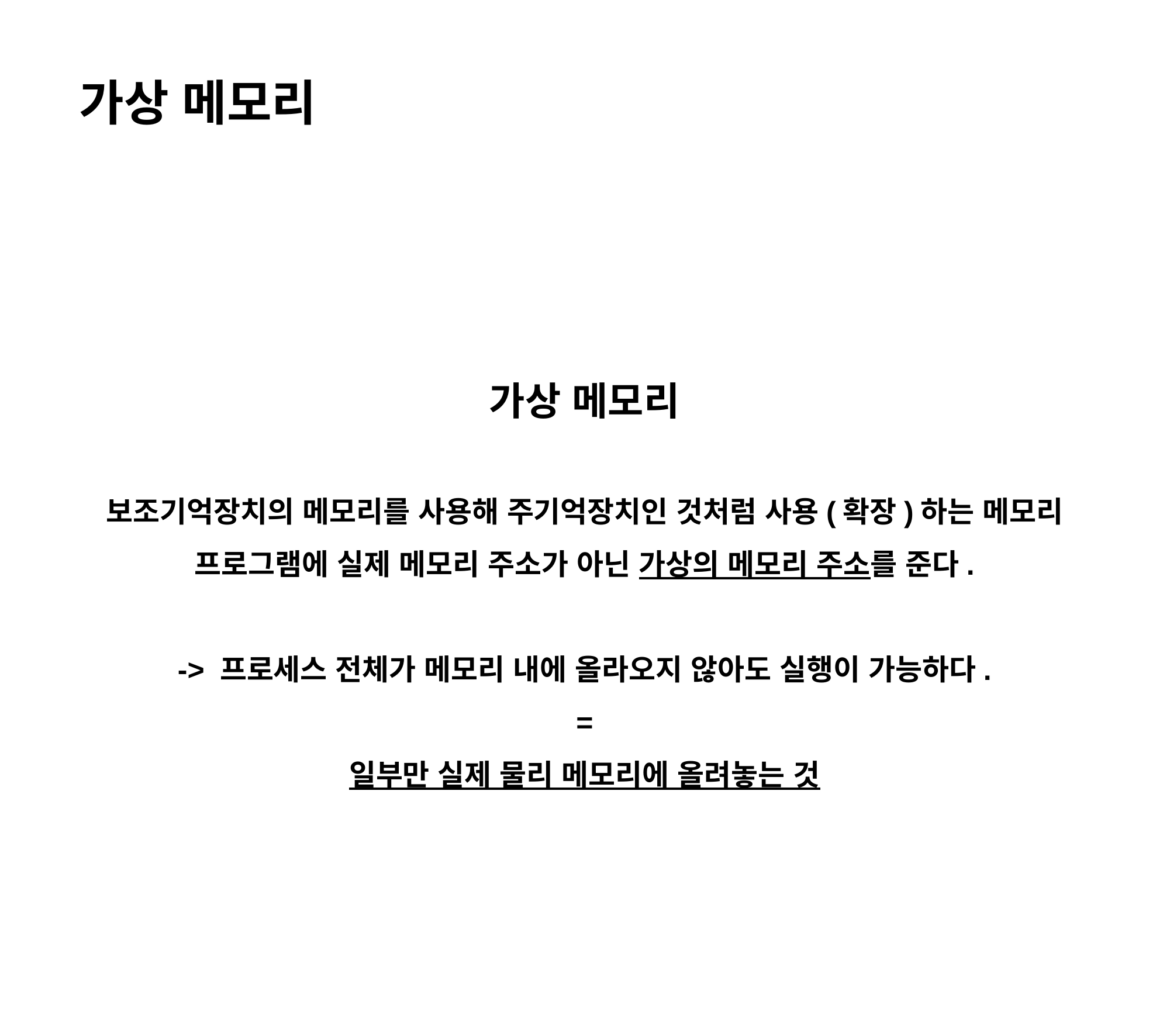

가상 메모리
가상 메모리

보조기억장치의 메모리를 사용해 주기억장치인 것처럼 사용(확장)하는 메모리
프로그램에 실제 메모리 주소가 아닌 가상의 메모리 주소를 준다.

-> 프로세스 전체가 메모리 내에 올라오지 않아도 실행이 가능하다.
=
일부만 실제 물리 메모리에 올려놓는 것